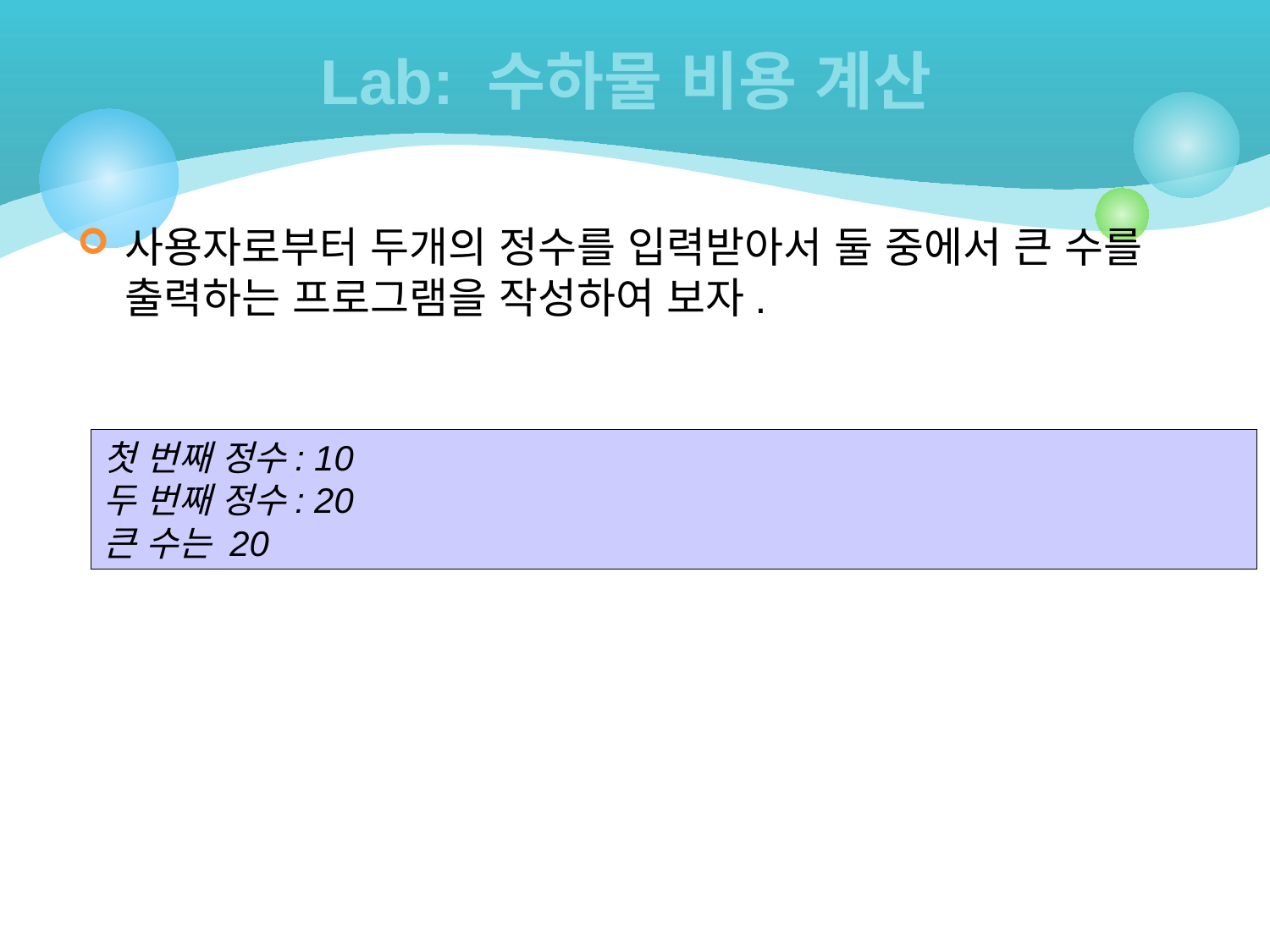

# Lab: 수하물 비용 계산
사용자로부터 두개의 정수를 입력받아서 둘 중에서 큰 수를 출력하는 프로그램을 작성하여 보자.
첫 번째 정수: 10
두 번째 정수: 20
큰 수는 20